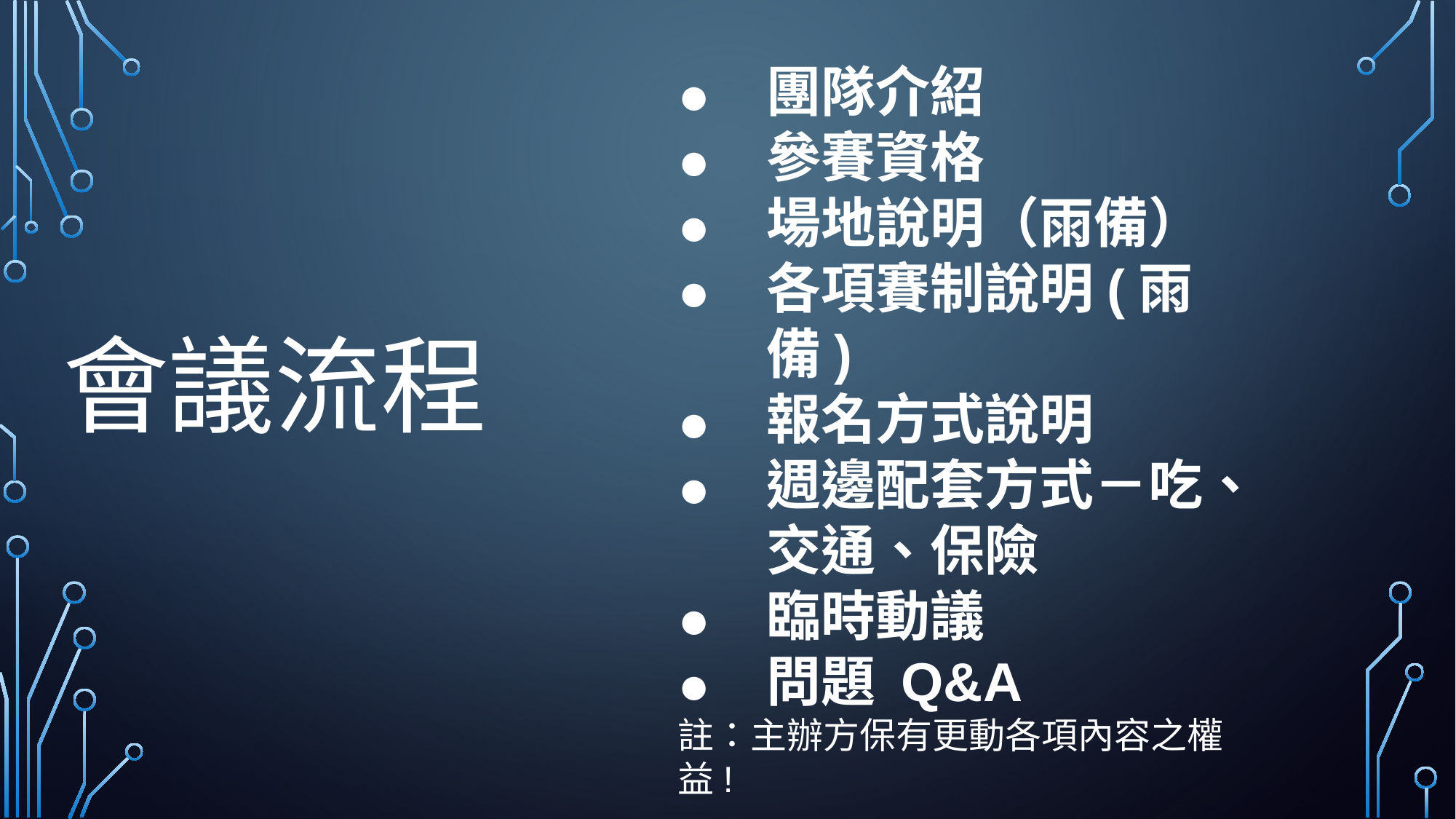

團隊介紹
參賽資格
場地說明（雨備）
各項賽制說明(雨備)
報名方式說明
週邊配套方式－吃、交通、保險
臨時動議
問題 Q&A
註：主辦方保有更動各項內容之權益!
# 會議流程